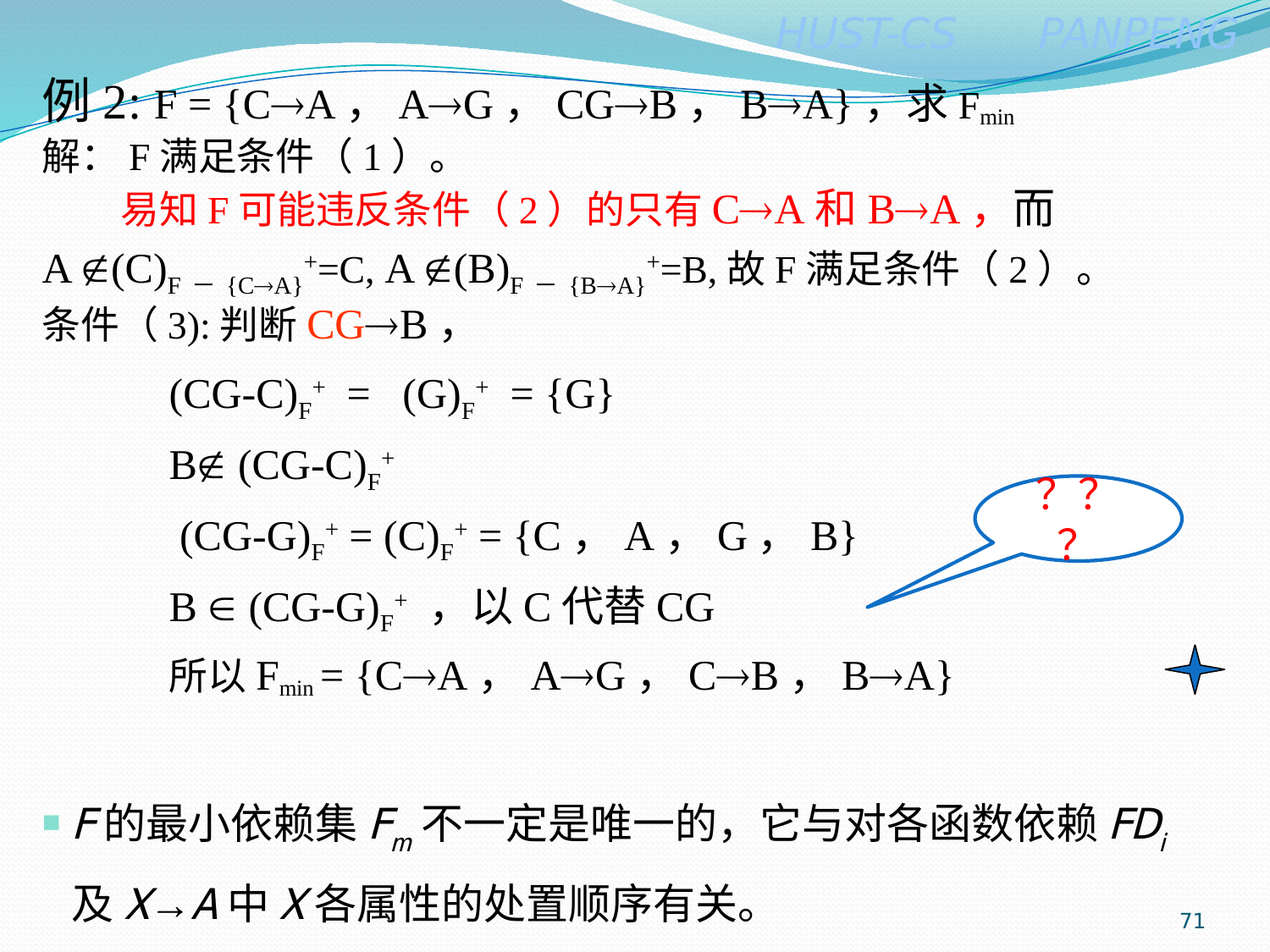

例2: F = {C→A，A→G，CG→B，B→A}，求Fmin
解：F满足条件（1）。
        易知F可能违反条件（2）的只有C→A和B→A，而
A ∉(C)F－{C→A}+=C, A ∉(B)F－{B→A}+=B,故F满足条件（2）。
条件（3):判断CG→B，
	(CG-C)F+  =   (G)F+  = {G}
	B∉ (CG-C)F+
	 (CG-G)F+ = (C)F+ = {C，A，G，B}
	B ∈ (CG-G)F+ ，以C代替CG
	所以Fmin = {C→A，A→G，C→B，B→A}

F的最小依赖集Fm不一定是唯一的，它与对各函数依赖FDi 及X→A中X各属性的处置顺序有关。
？？？

71